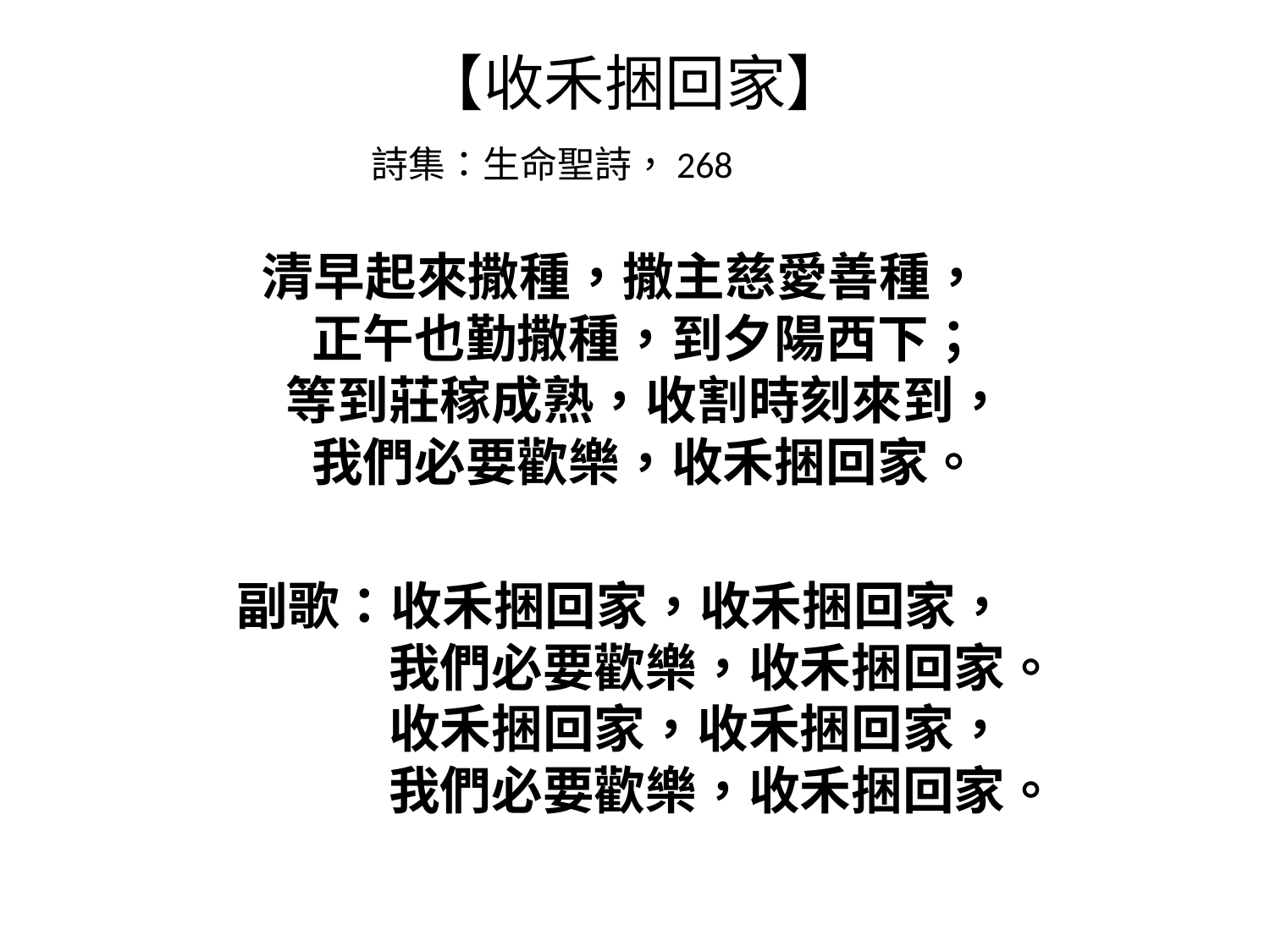

# 【收禾捆回家】 詩集：生命聖詩，268
清早起來撒種，撒主慈愛善種，
正午也勤撒種，到夕陽西下；
等到莊稼成熟，收割時刻來到，
我們必要歡樂，收禾捆回家。

副歌：收禾捆回家，收禾捆回家，
　　　我們必要歡樂，收禾捆回家。
　　收禾捆回家，收禾捆回家，
　　　我們必要歡樂，收禾捆回家。